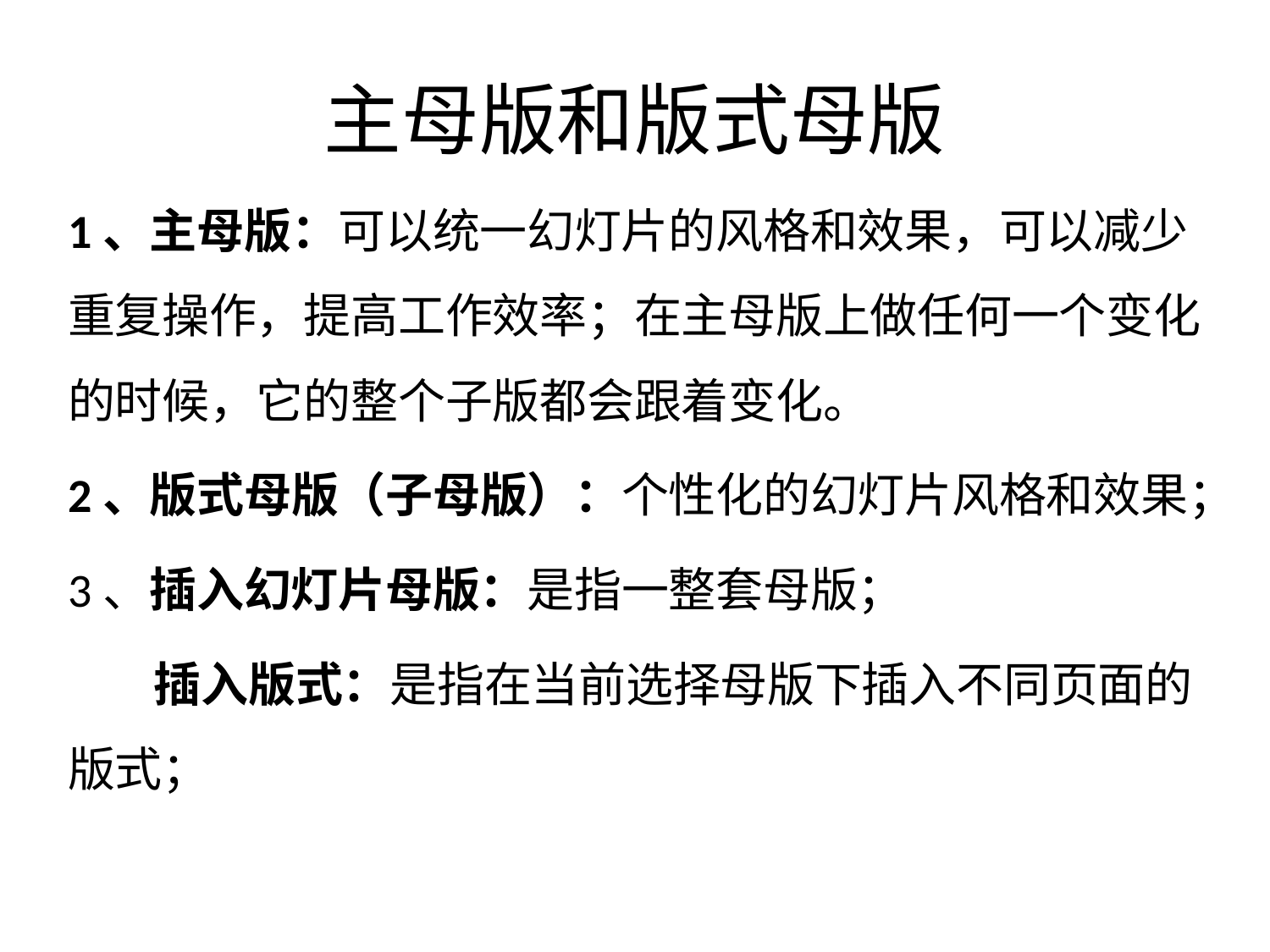

# 主母版和版式母版
1、主母版：可以统一幻灯片的风格和效果，可以减少重复操作，提高工作效率；在主母版上做任何一个变化的时候，它的整个子版都会跟着变化。
2、版式母版（子母版）：个性化的幻灯片风格和效果；
3、插入幻灯片母版：是指一整套母版；
       插入版式：是指在当前选择母版下插入不同页面的版式；